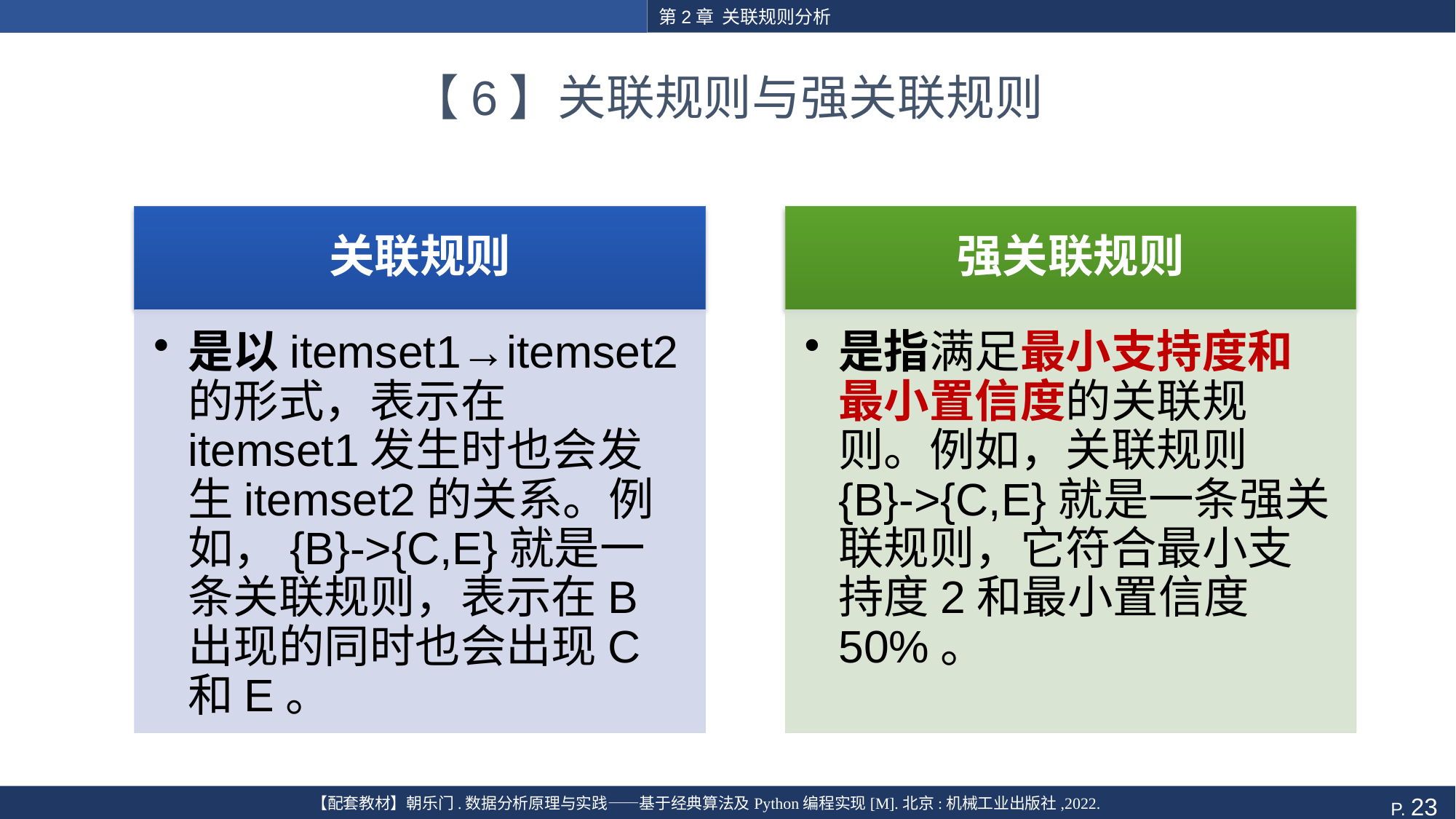

第2章  关联规则分析
# 【6】关联规则与强关联规则
关联规则
是以itemset1→itemset2的形式，表示在itemset1发生时也会发生itemset2的关系。例如，{B}->{C,E}就是一条关联规则，表示在B出现的同时也会出现C和E。
强关联规则
是指满足最小支持度和最小置信度的关联规则。例如，关联规则{B}->{C,E}就是一条强关联规则，它符合最小支持度2和最小置信度50%。